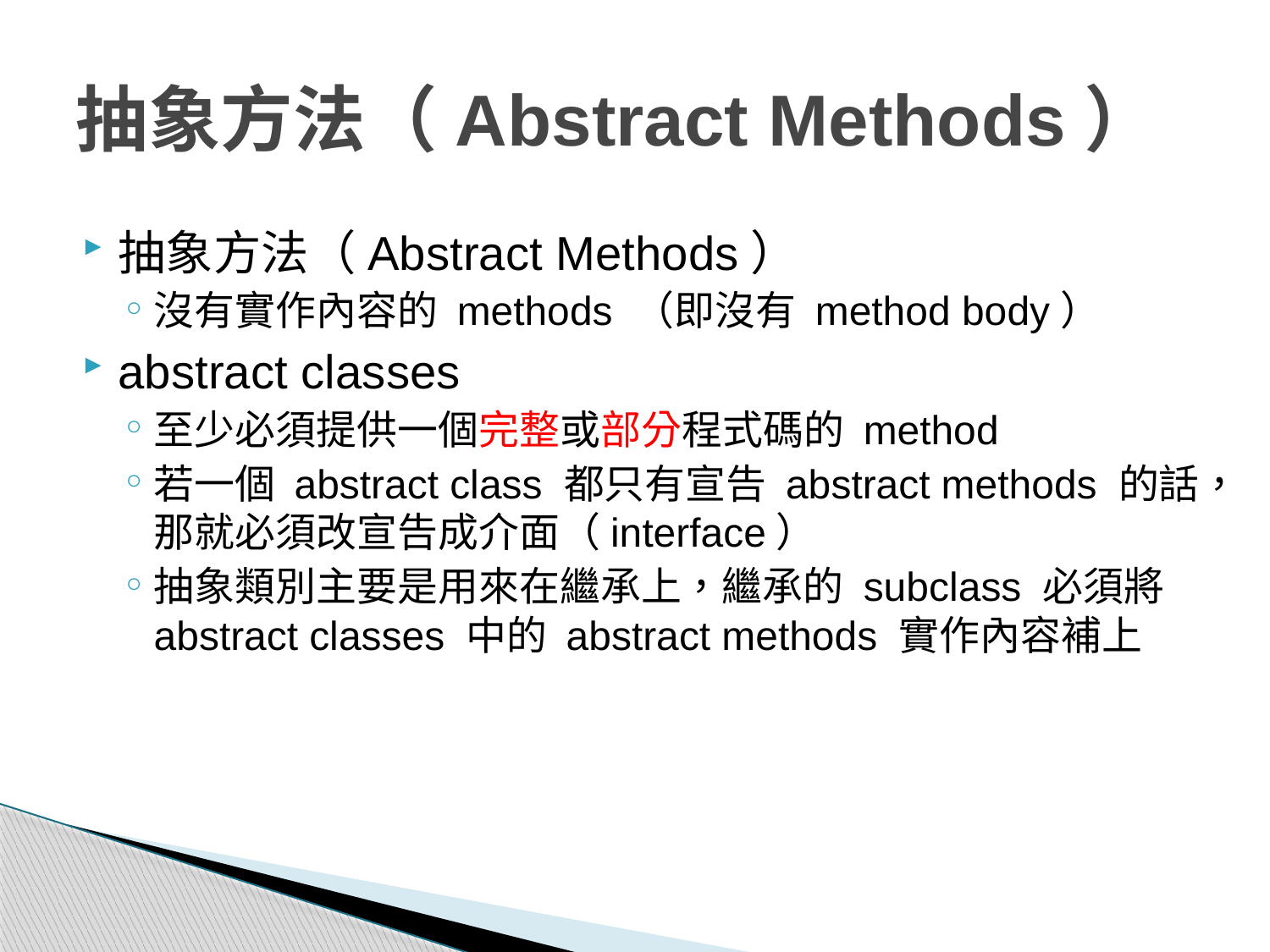

# 抽象方法（Abstract Methods）
抽象方法（Abstract Methods）
沒有實作內容的 methods （即沒有 method body）
abstract classes
至少必須提供一個完整或部分程式碼的 method
若一個 abstract class 都只有宣告 abstract methods 的話，那就必須改宣告成介面（interface）
抽象類別主要是用來在繼承上，繼承的 subclass 必須將 abstract classes 中的 abstract methods 實作內容補上